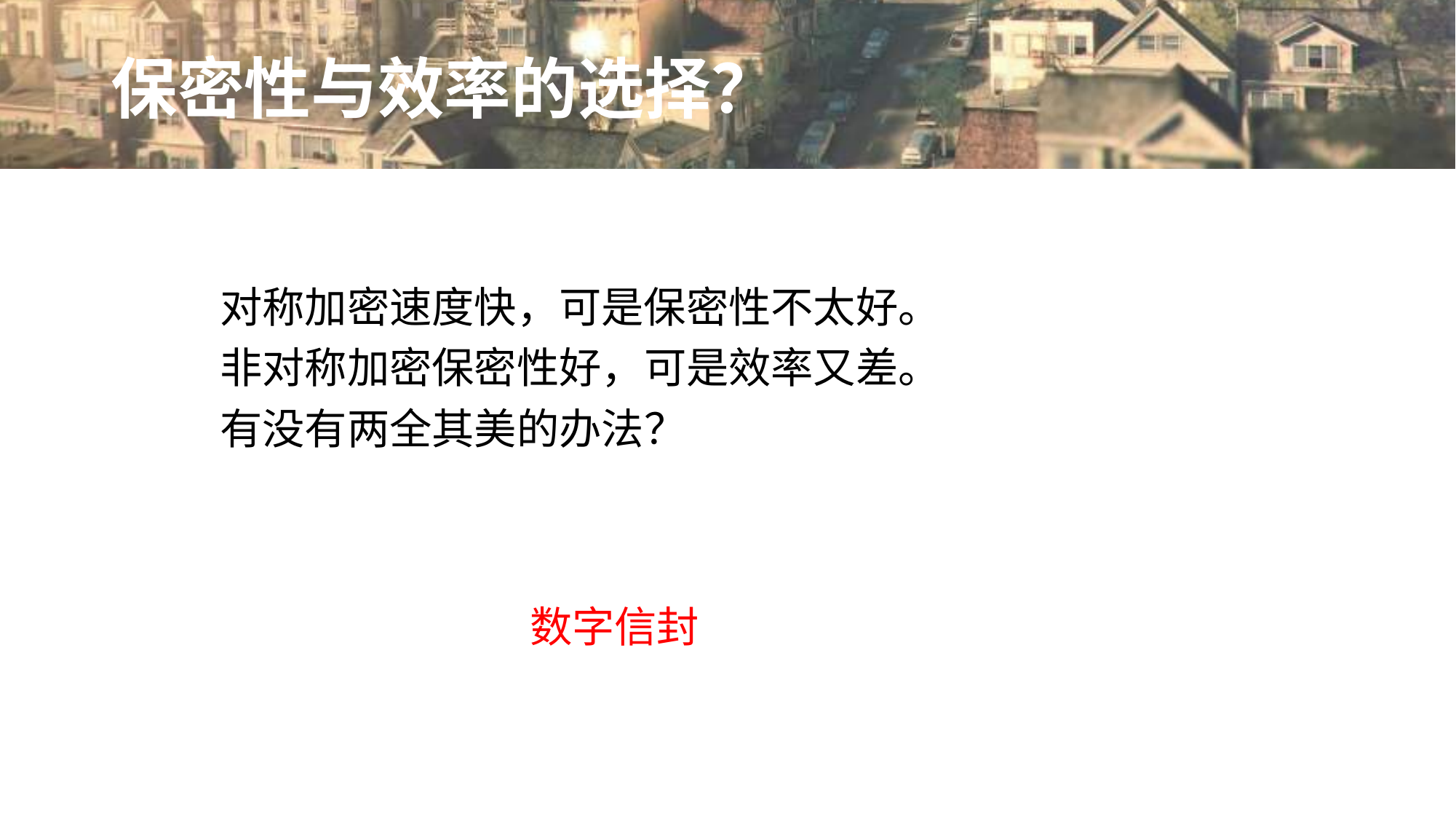

# 保密性与效率的选择？
对称加密速度快，可是保密性不太好。
非对称加密保密性好，可是效率又差。
有没有两全其美的办法？
数字信封